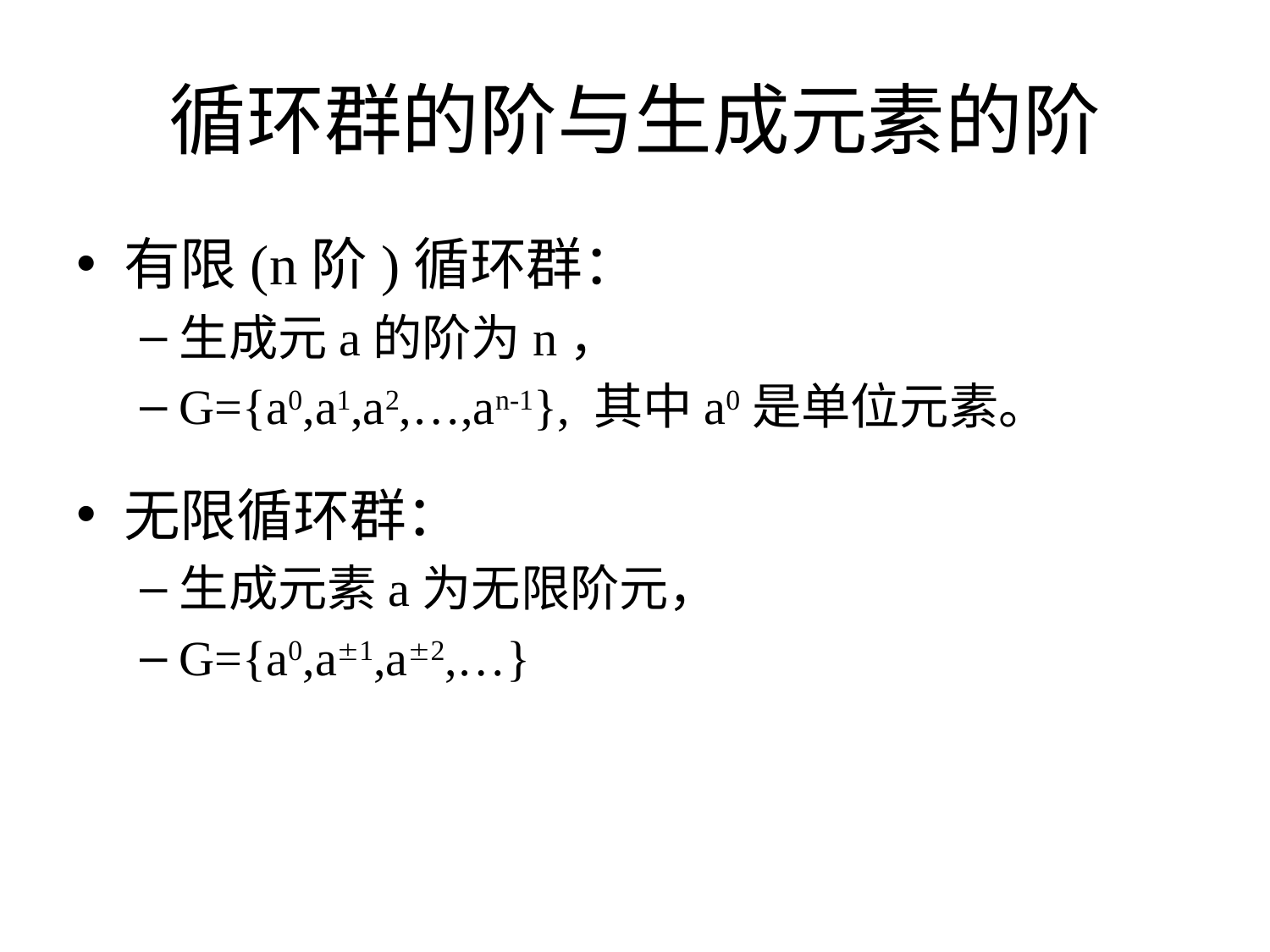

# 循环群的阶与生成元素的阶
有限(n阶)循环群：
生成元a的阶为n，
G={a0,a1,a2,…,an-1}, 其中a0是单位元素。
无限循环群：
生成元素a为无限阶元，
G={a0,a±1,a±2,…}